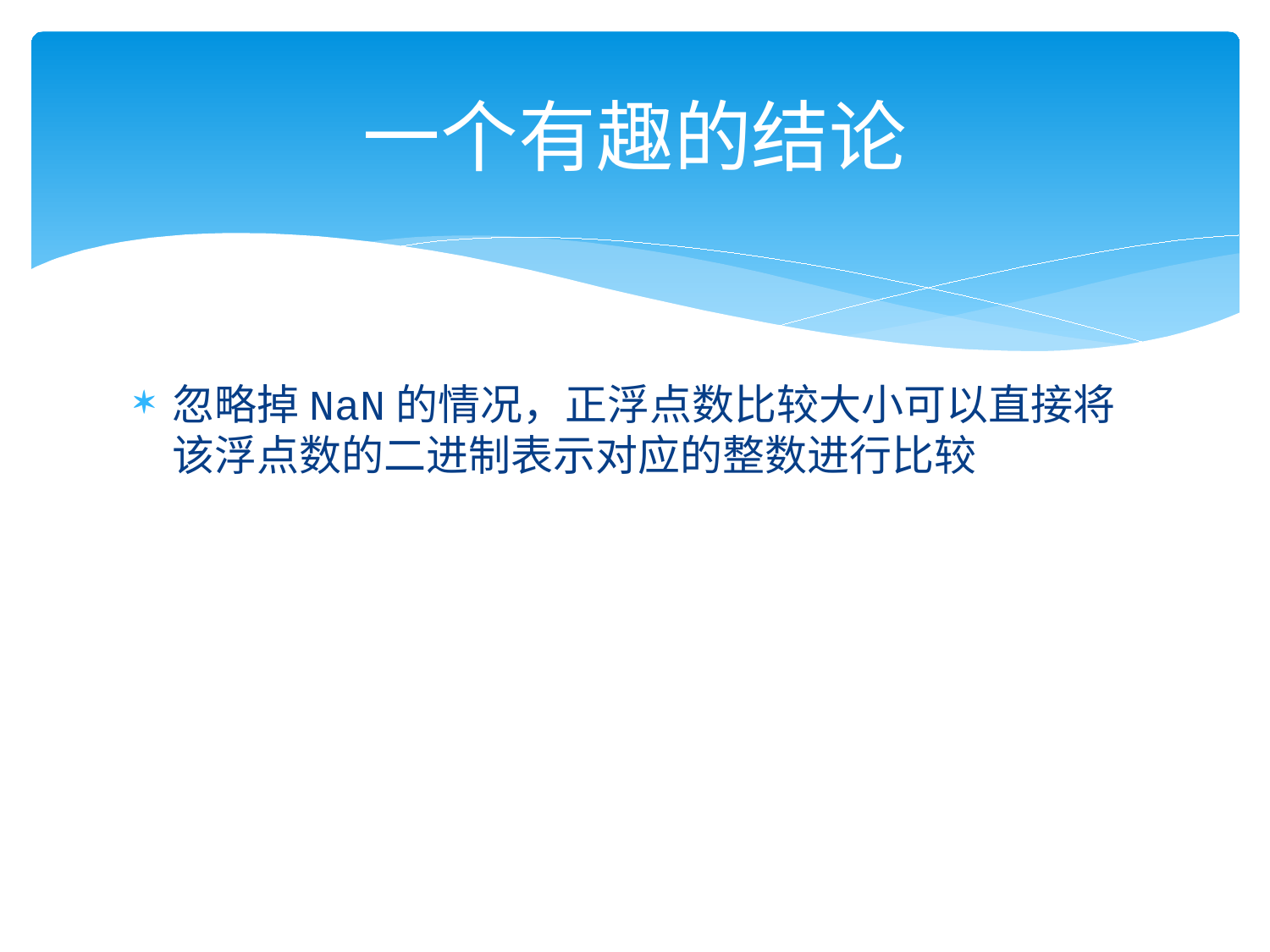

# 一个有趣的结论
忽略掉NaN的情况，正浮点数比较大小可以直接将该浮点数的二进制表示对应的整数进行比较